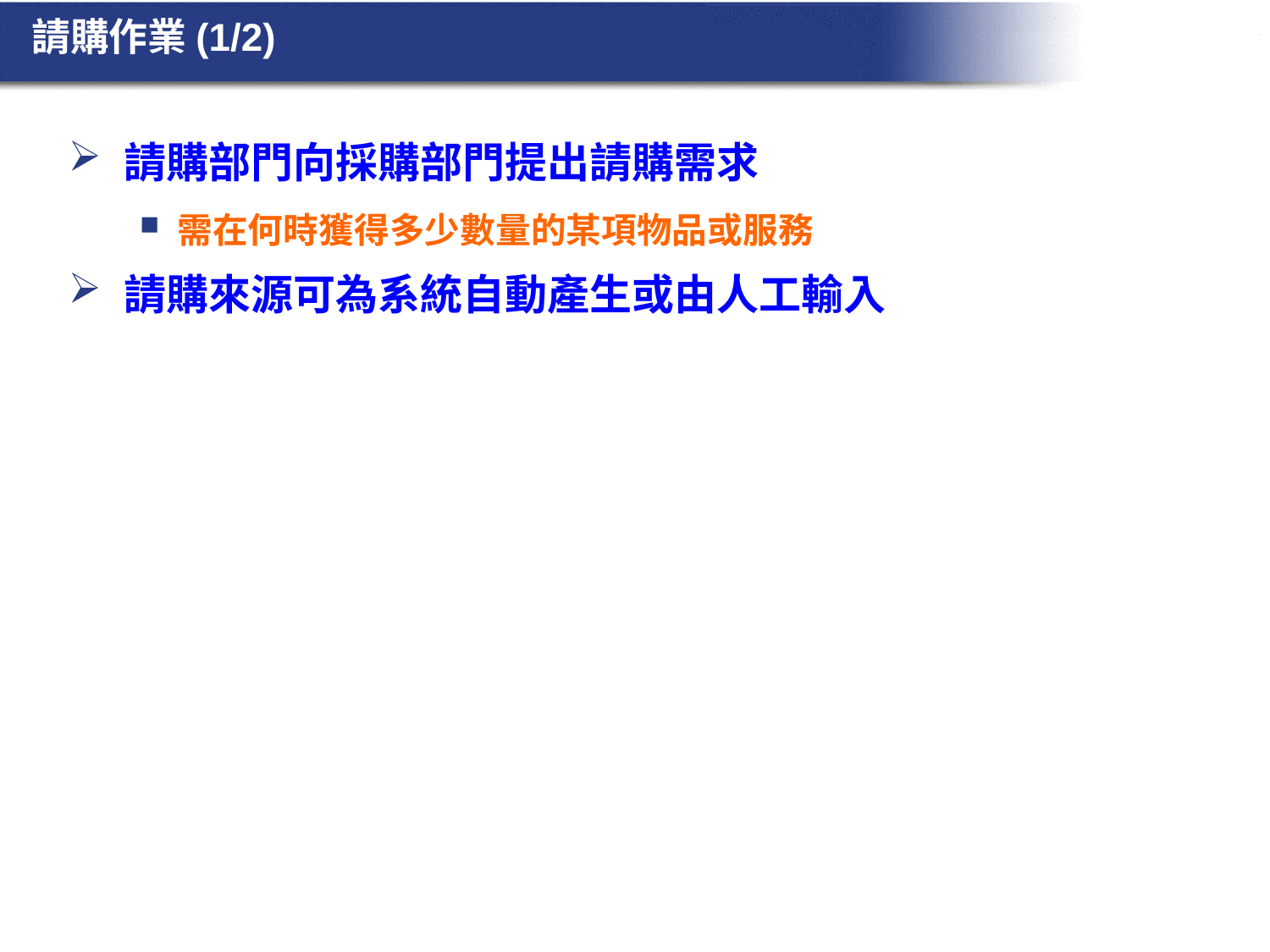

# 請購作業(1/2)
請購部門向採購部門提出請購需求
需在何時獲得多少數量的某項物品或服務
請購來源可為系統自動產生或由人工輸入